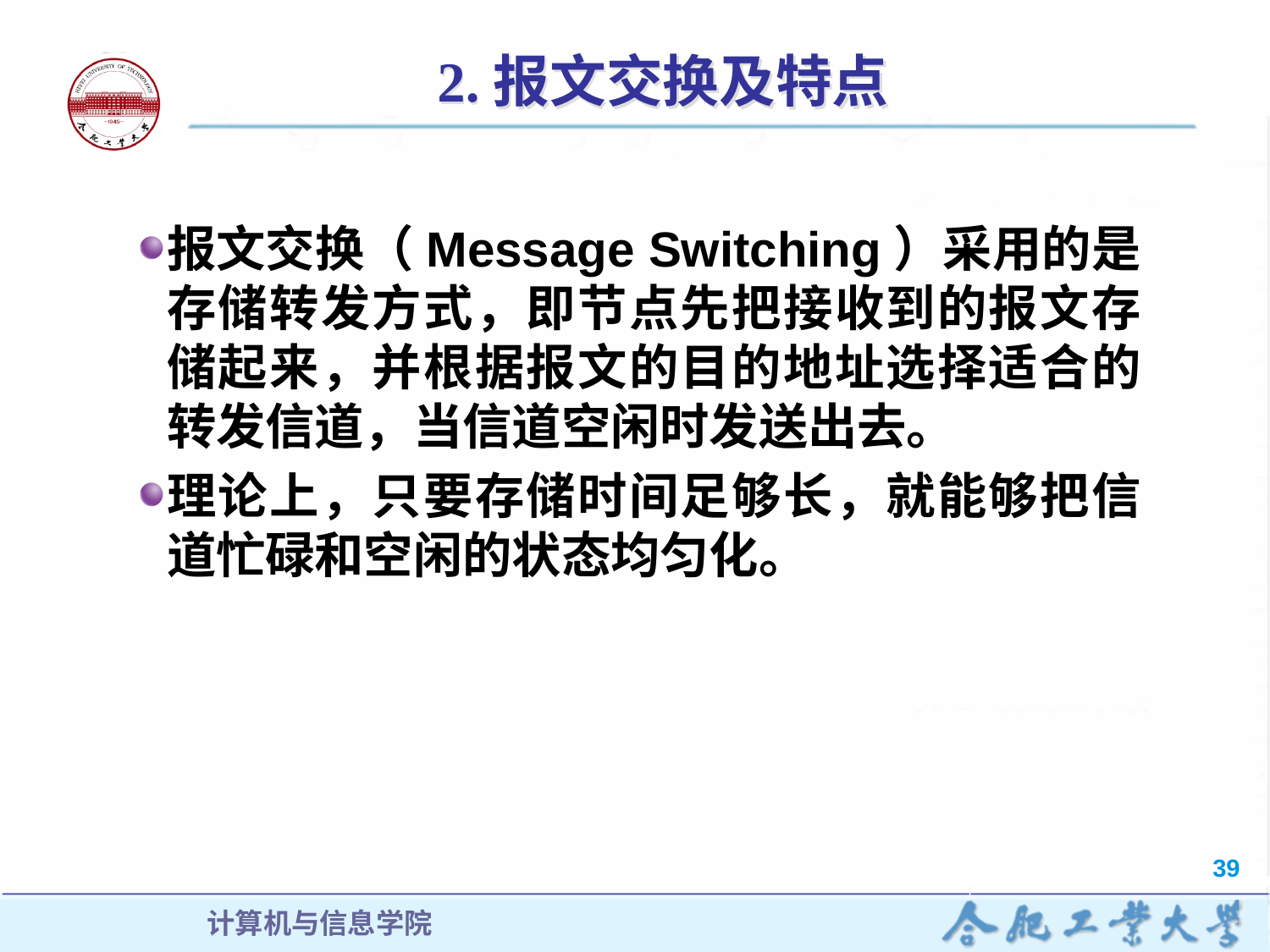

# 2.报文交换及特点
报文交换（Message Switching）采用的是存储转发方式，即节点先把接收到的报文存储起来，并根据报文的目的地址选择适合的转发信道，当信道空闲时发送出去。
理论上，只要存储时间足够长，就能够把信道忙碌和空闲的状态均匀化。